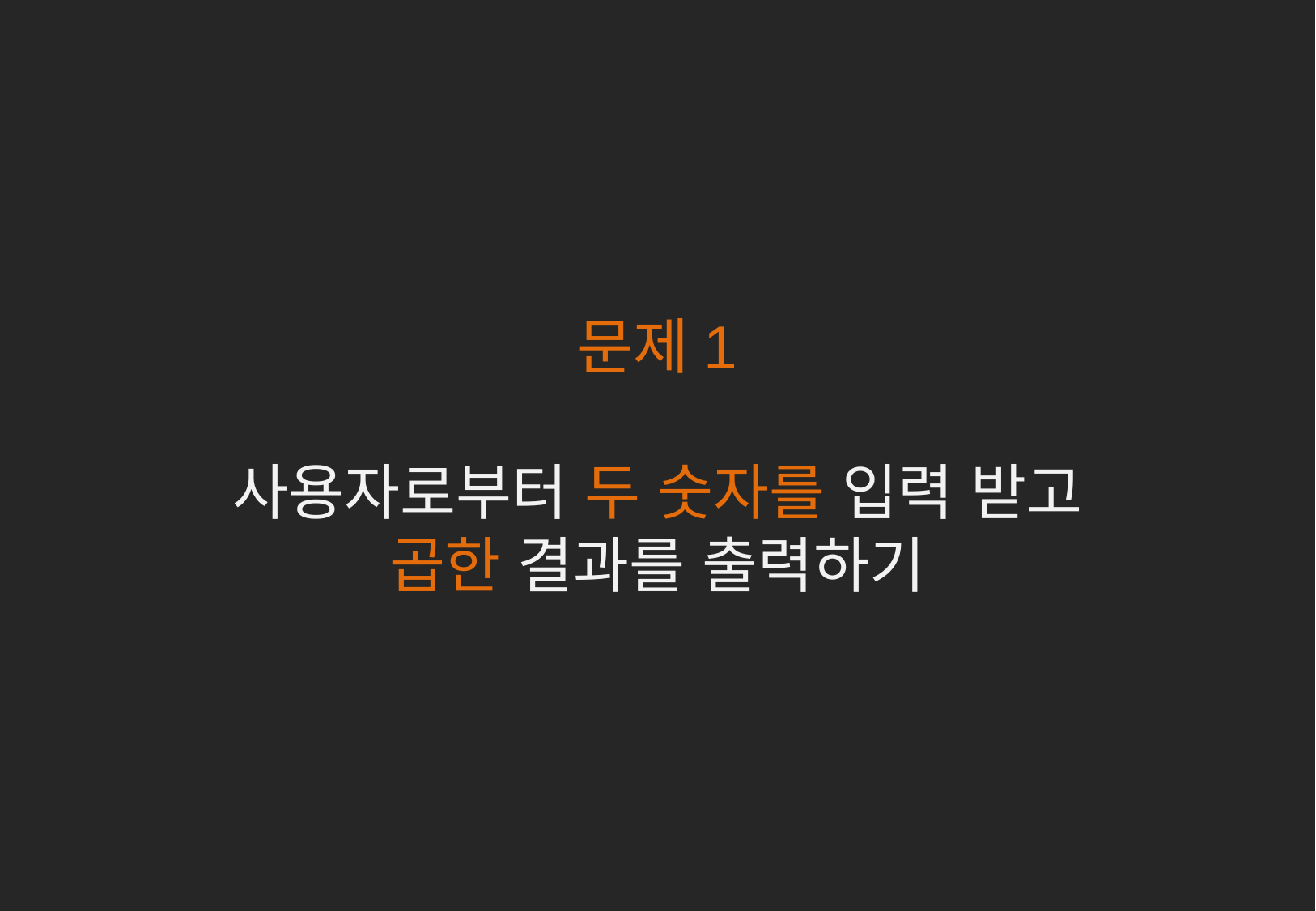

문제1

사용자로부터 두 숫자를 입력 받고
곱한 결과를 출력하기